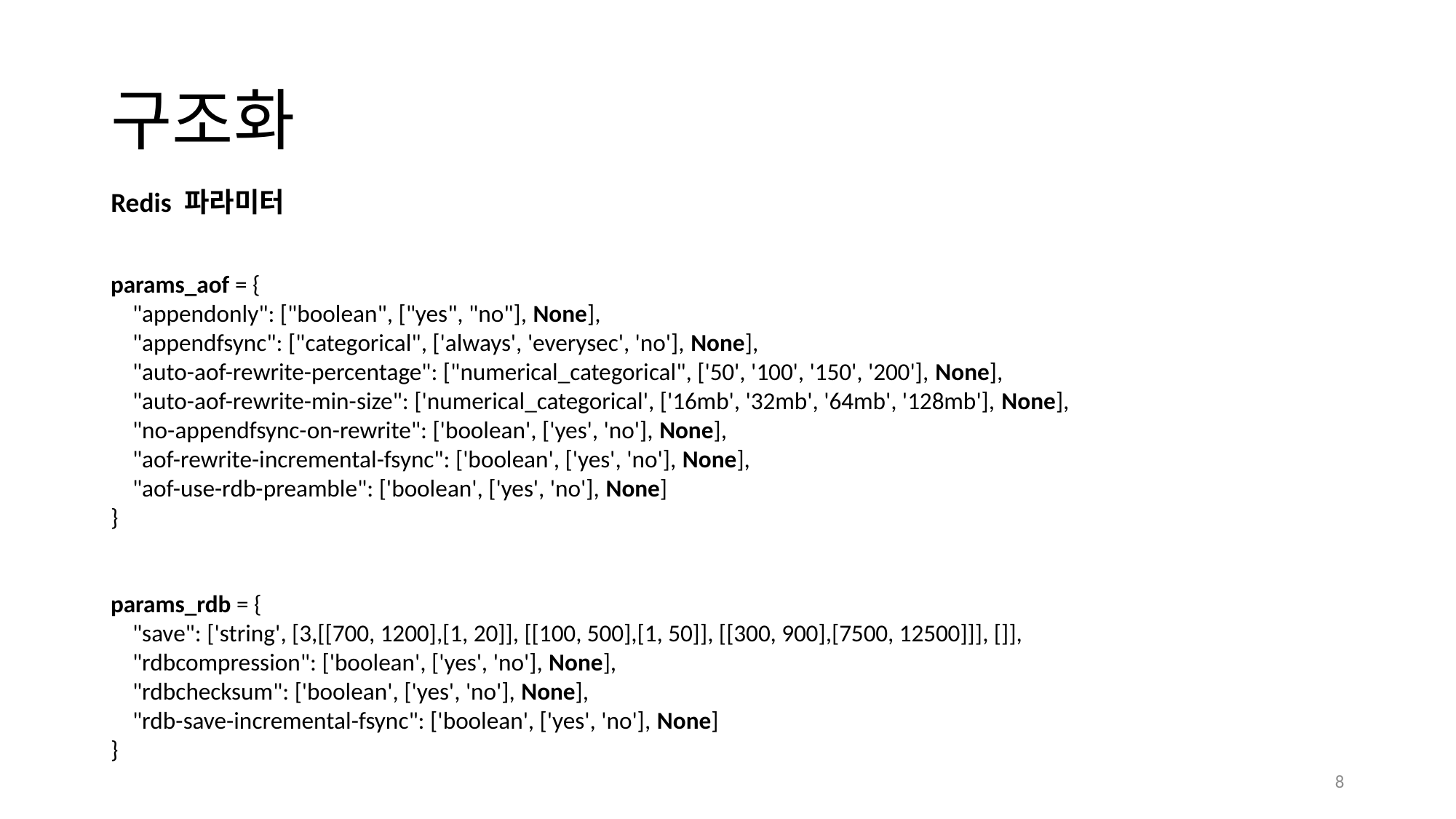

# 구조화
Redis 파라미터
params_aof = {
    "appendonly": ["boolean", ["yes", "no"], None],
    "appendfsync": ["categorical", ['always', 'everysec', 'no'], None],
    "auto-aof-rewrite-percentage": ["numerical_categorical", ['50', '100', '150', '200'], None],
    "auto-aof-rewrite-min-size": ['numerical_categorical', ['16mb', '32mb', '64mb', '128mb'], None],
    "no-appendfsync-on-rewrite": ['boolean', ['yes', 'no'], None],
    "aof-rewrite-incremental-fsync": ['boolean', ['yes', 'no'], None],
    "aof-use-rdb-preamble": ['boolean', ['yes', 'no'], None]
}

params_rdb = {
    "save": ['string', [3,[[700, 1200],[1, 20]], [[100, 500],[1, 50]], [[300, 900],[7500, 12500]]], []],
    "rdbcompression": ['boolean', ['yes', 'no'], None],
    "rdbchecksum": ['boolean', ['yes', 'no'], None],
    "rdb-save-incremental-fsync": ['boolean', ['yes', 'no'], None]
}

8